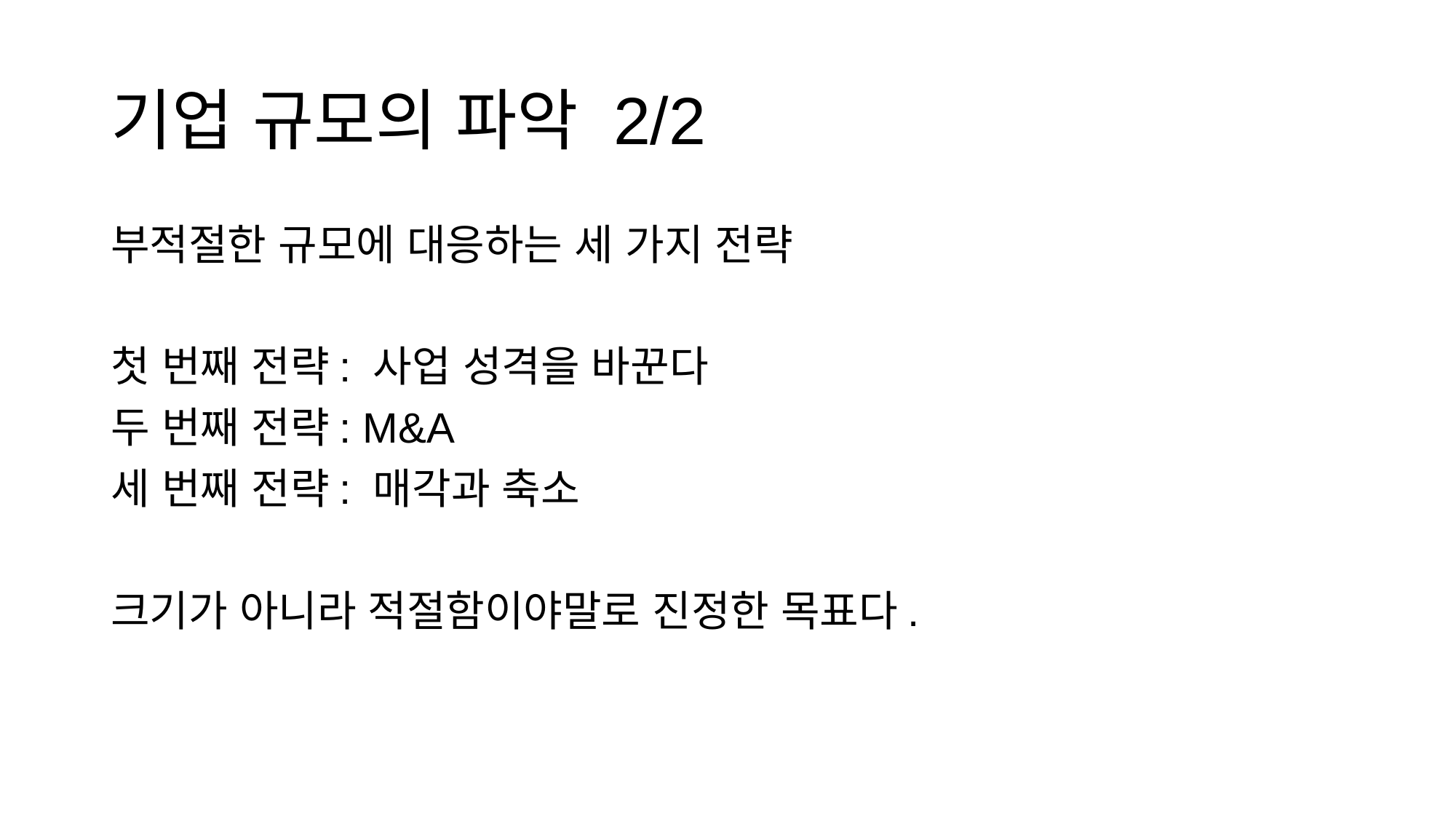

# 기업 규모의 파악 2/2
부적절한 규모에 대응하는 세 가지 전략

첫 번째 전략: 사업 성격을 바꾼다
두 번째 전략: M&A
세 번째 전략: 매각과 축소

크기가 아니라 적절함이야말로 진정한 목표다.